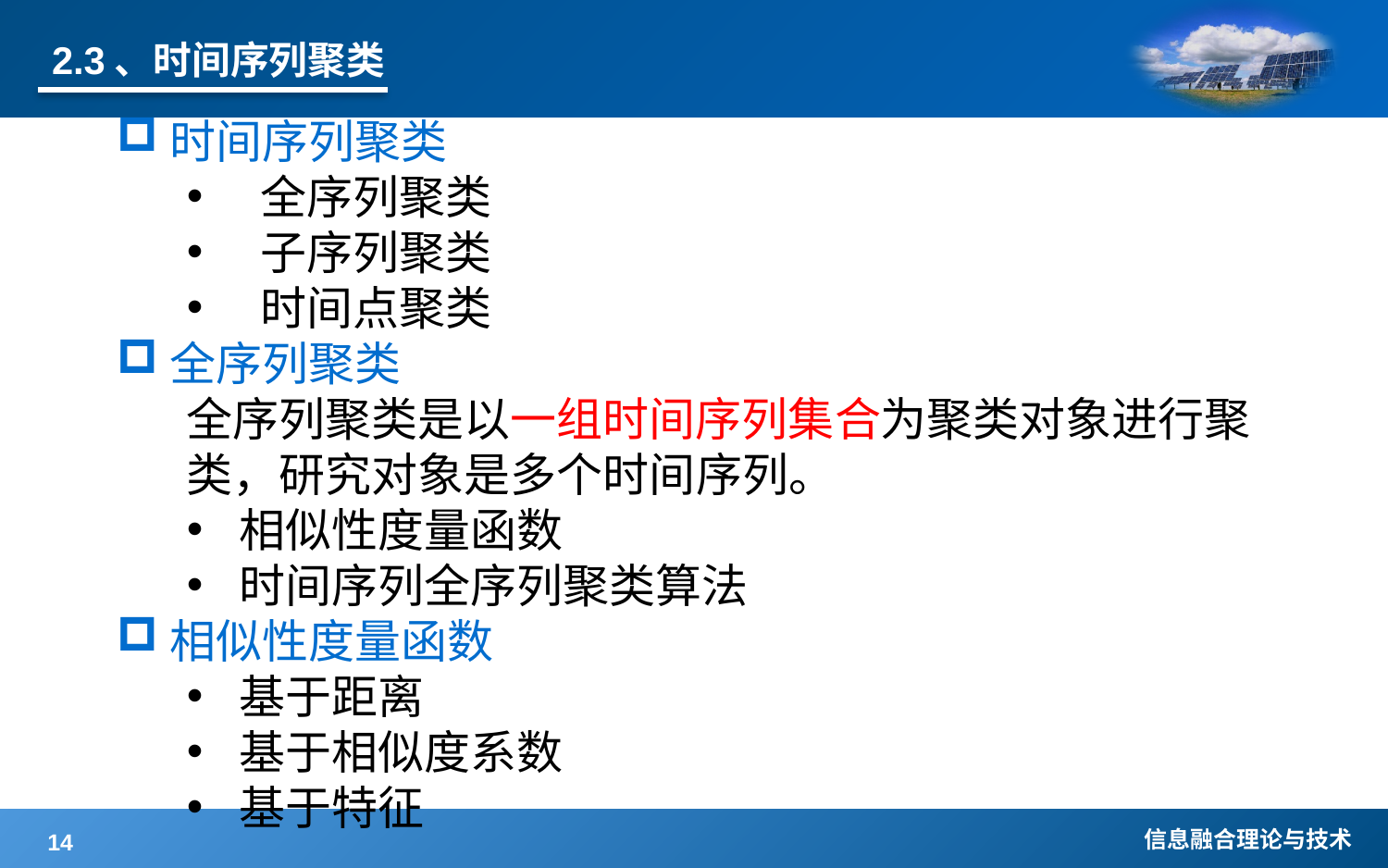

2.3、时间序列聚类
时间序列聚类
 全序列聚类
 子序列聚类
 时间点聚类
全序列聚类
全序列聚类是以一组时间序列集合为聚类对象进行聚类，研究对象是多个时间序列。
相似性度量函数
时间序列全序列聚类算法
相似性度量函数
基于距离
基于相似度系数
基于特征